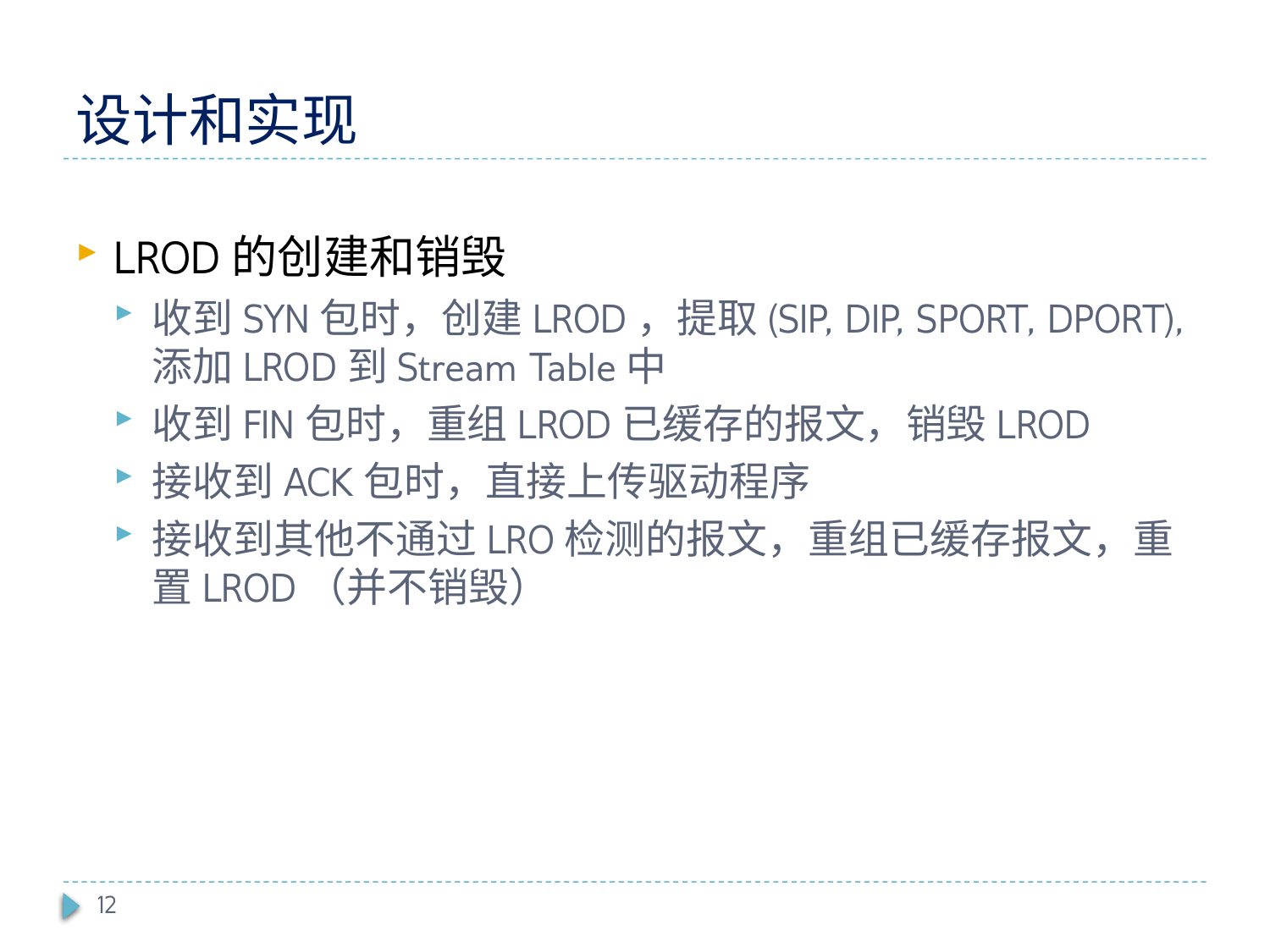

# 设计和实现
LROD的创建和销毁
收到SYN包时，创建LROD，提取(SIP, DIP, SPORT, DPORT),添加LROD到Stream Table中
收到FIN包时，重组LROD已缓存的报文，销毁LROD
接收到ACK包时，直接上传驱动程序
接收到其他不通过LRO检测的报文，重组已缓存报文，重置LROD（并不销毁）
12